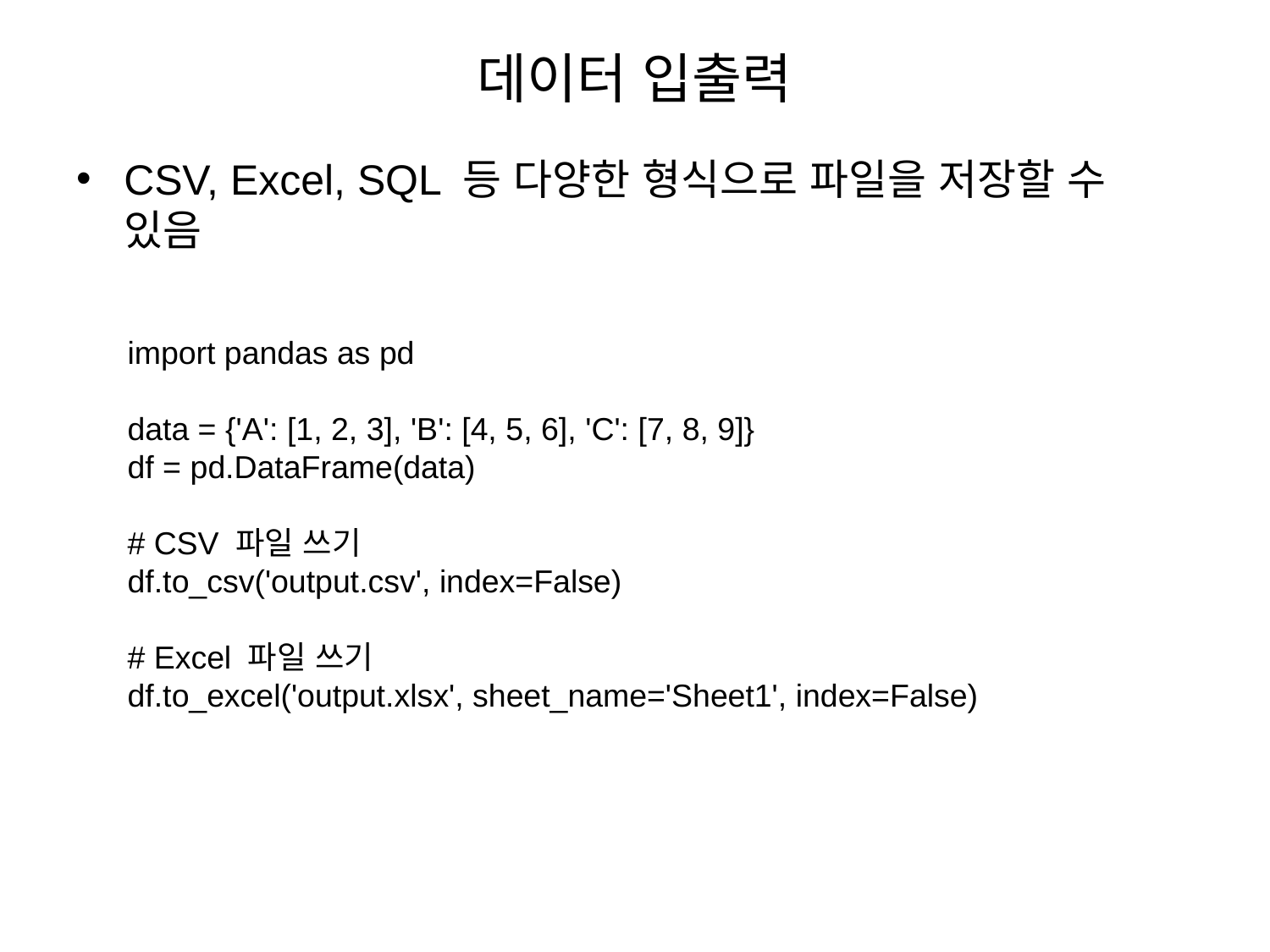

# 데이터 입출력
CSV, Excel, SQL 등 다양한 형식으로 파일을 저장할 수 있음
import pandas as pd

data = {'A': [1, 2, 3], 'B': [4, 5, 6], 'C': [7, 8, 9]}
df = pd.DataFrame(data)

# CSV 파일 쓰기
df.to_csv('output.csv', index=False)

# Excel 파일 쓰기
df.to_excel('output.xlsx', sheet_name='Sheet1', index=False)